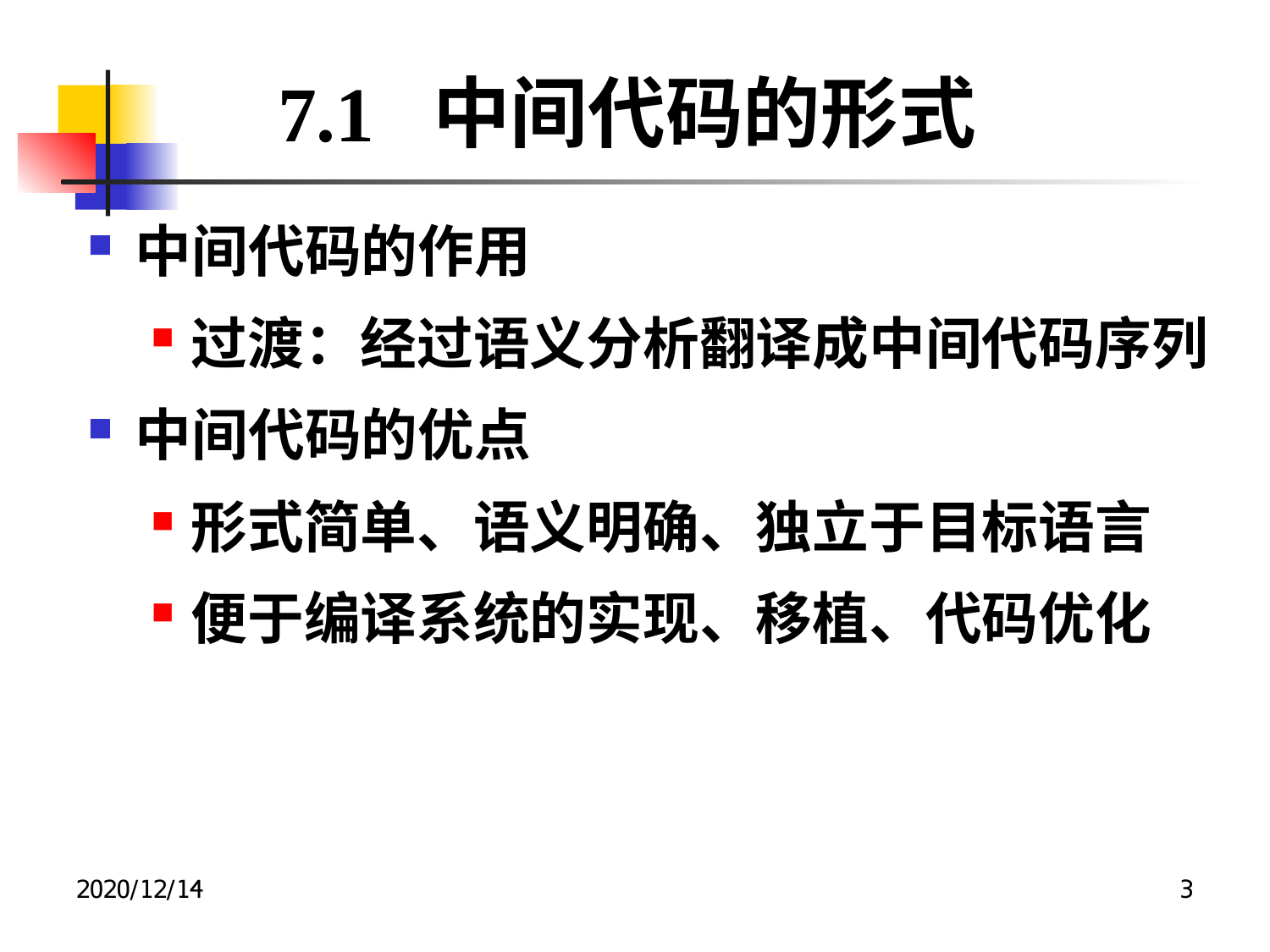

7.1  中间代码的形式
中间代码的作用
过渡：经过语义分析翻译成中间代码序列
中间代码的优点
形式简单、语义明确、独立于目标语言
便于编译系统的实现、移植、代码优化
2020/12/14
3